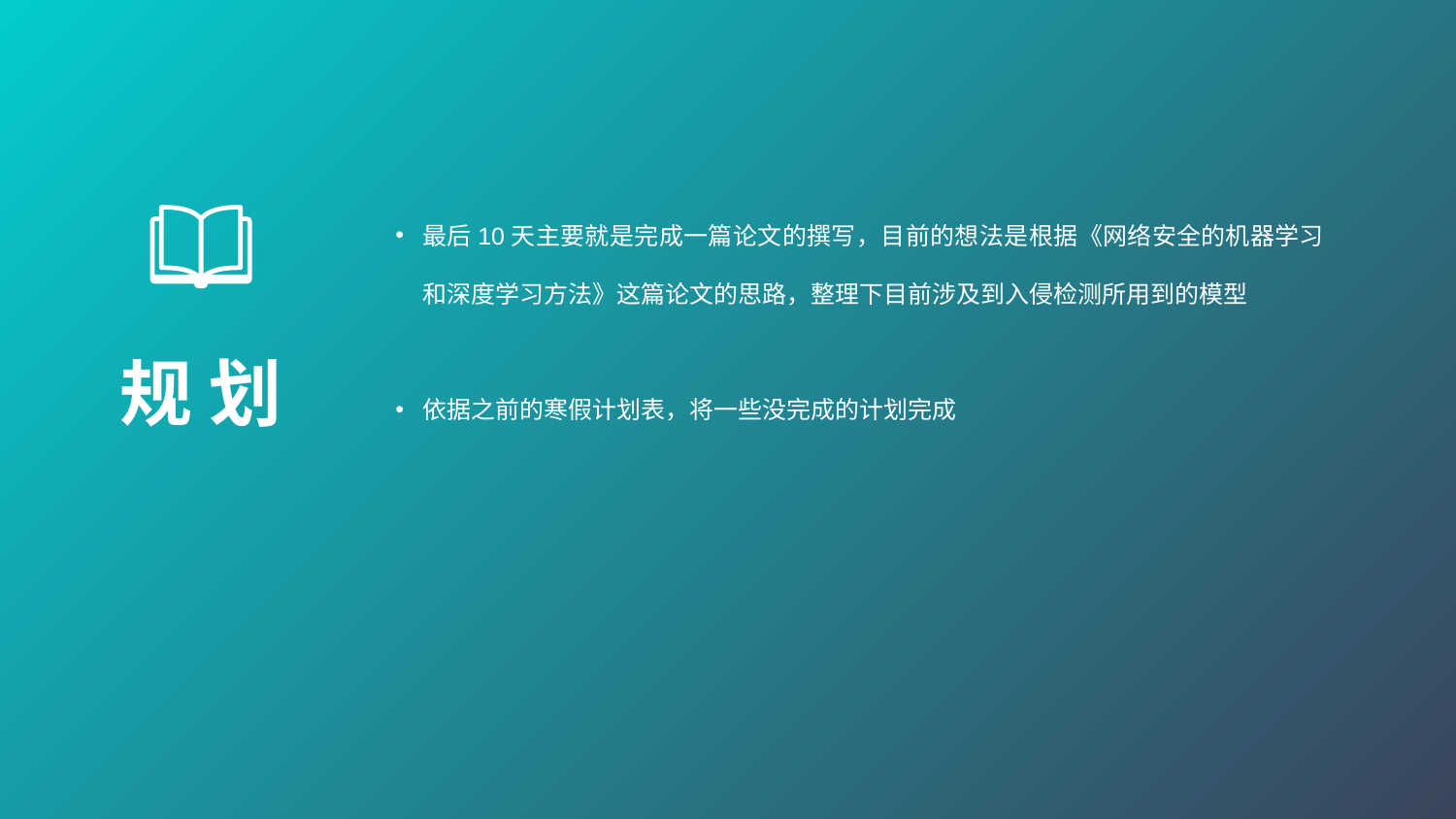

最后10天主要就是完成一篇论文的撰写，目前的想法是根据《网络安全的机器学习和深度学习方法》这篇论文的思路，整理下目前涉及到入侵检测所用到的模型

依据之前的寒假计划表，将一些没完成的计划完成

规 划